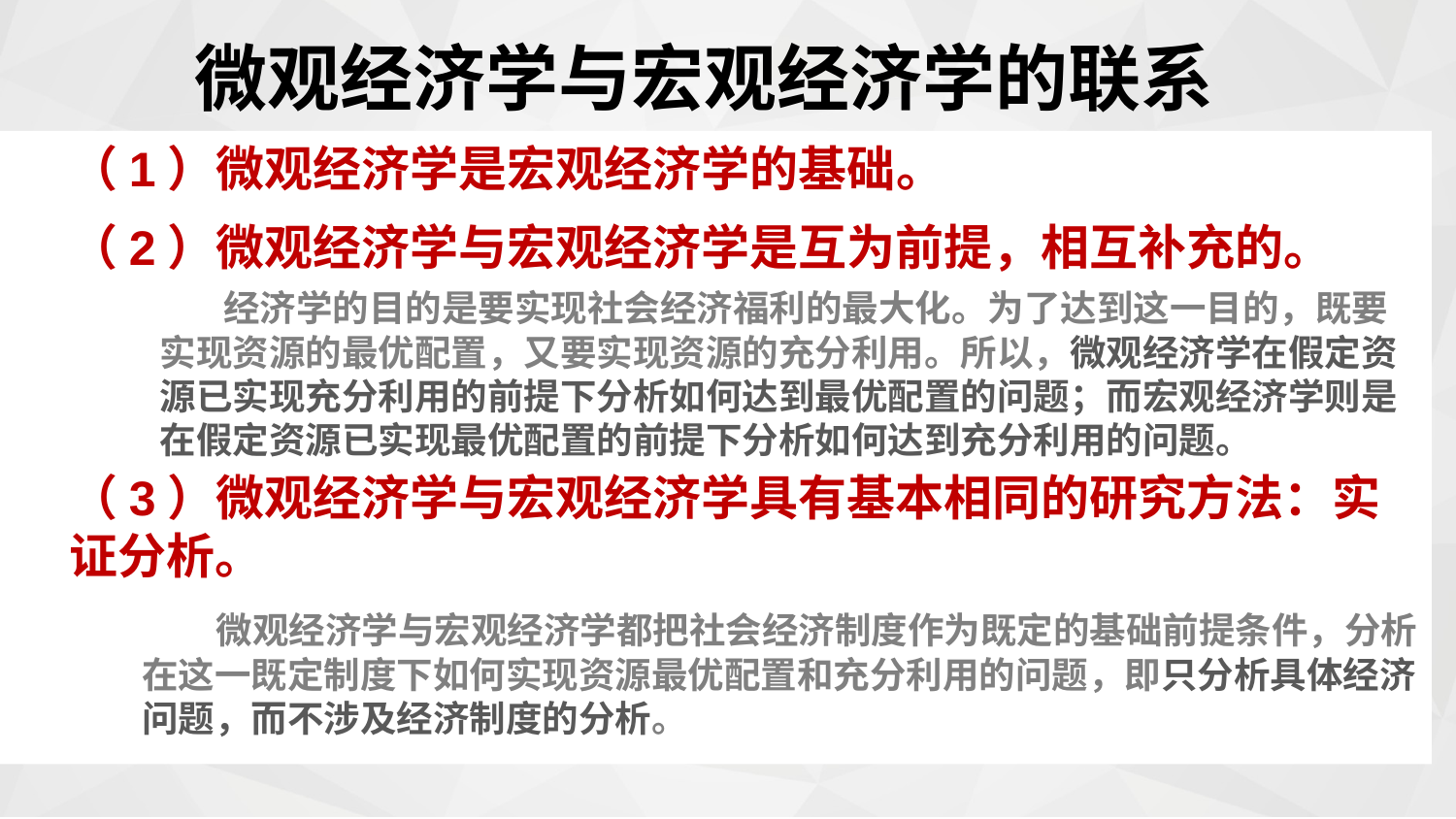

微观经济学与宏观经济学的联系
（1）微观经济学是宏观经济学的基础。
（2）微观经济学与宏观经济学是互为前提，相互补充的。
      经济学的目的是要实现社会经济福利的最大化。为了达到这一目的，既要实现资源的最优配置，又要实现资源的充分利用。所以，微观经济学在假定资源已实现充分利用的前提下分析如何达到最优配置的问题；而宏观经济学则是在假定资源已实现最优配置的前提下分析如何达到充分利用的问题。
（3）微观经济学与宏观经济学具有基本相同的研究方法：实证分析。
       微观经济学与宏观经济学都把社会经济制度作为既定的基础前提条件，分析在这一既定制度下如何实现资源最优配置和充分利用的问题，即只分析具体经济问题，而不涉及经济制度的分析。